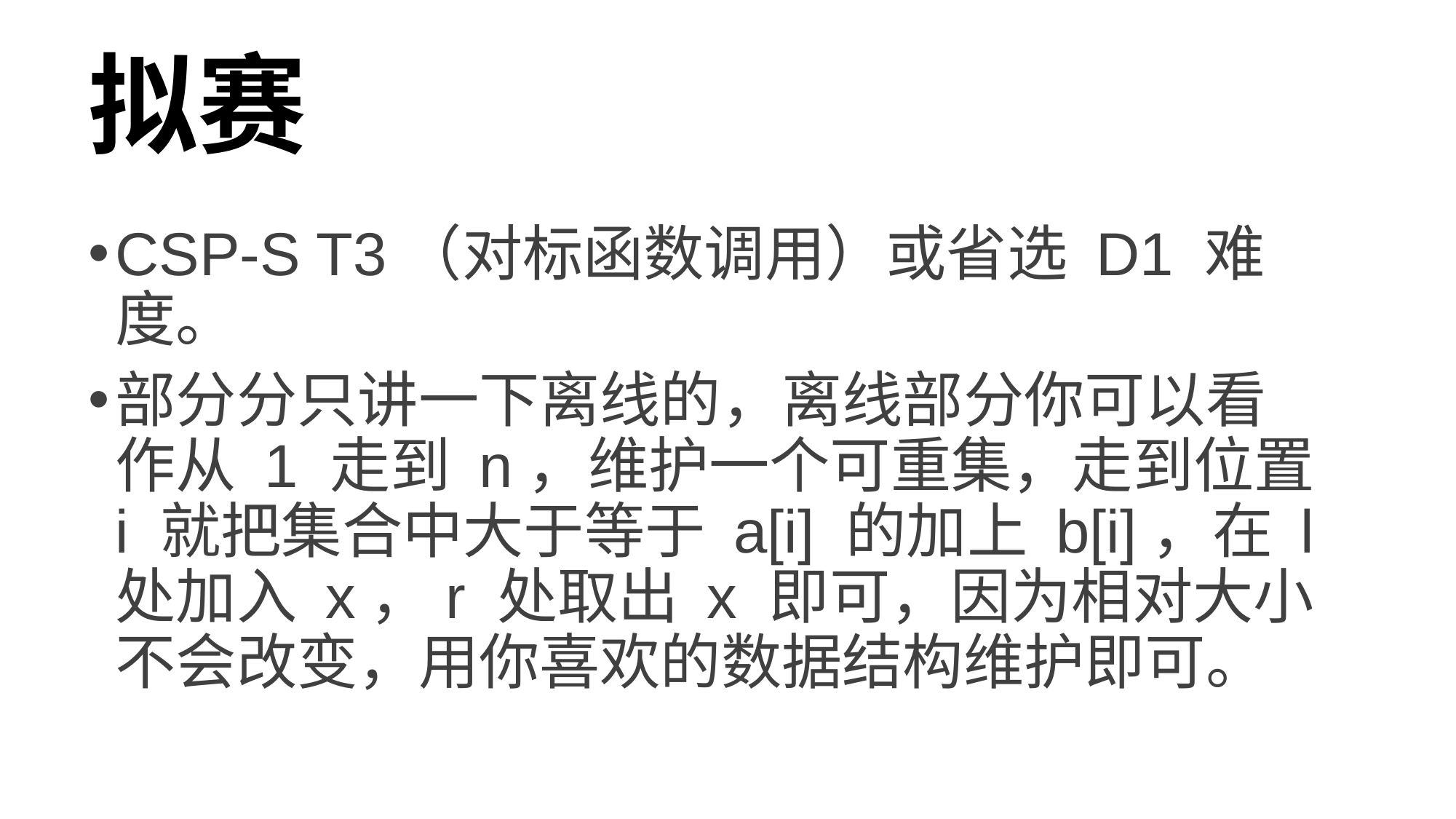

# 拟赛
CSP-S T3（对标函数调用）或省选 D1 难度。
部分分只讲一下离线的，离线部分你可以看作从 1 走到 n，维护一个可重集，走到位置 i 就把集合中大于等于 a[i] 的加上 b[i]，在 l 处加入 x，r 处取出 x 即可，因为相对大小不会改变，用你喜欢的数据结构维护即可。